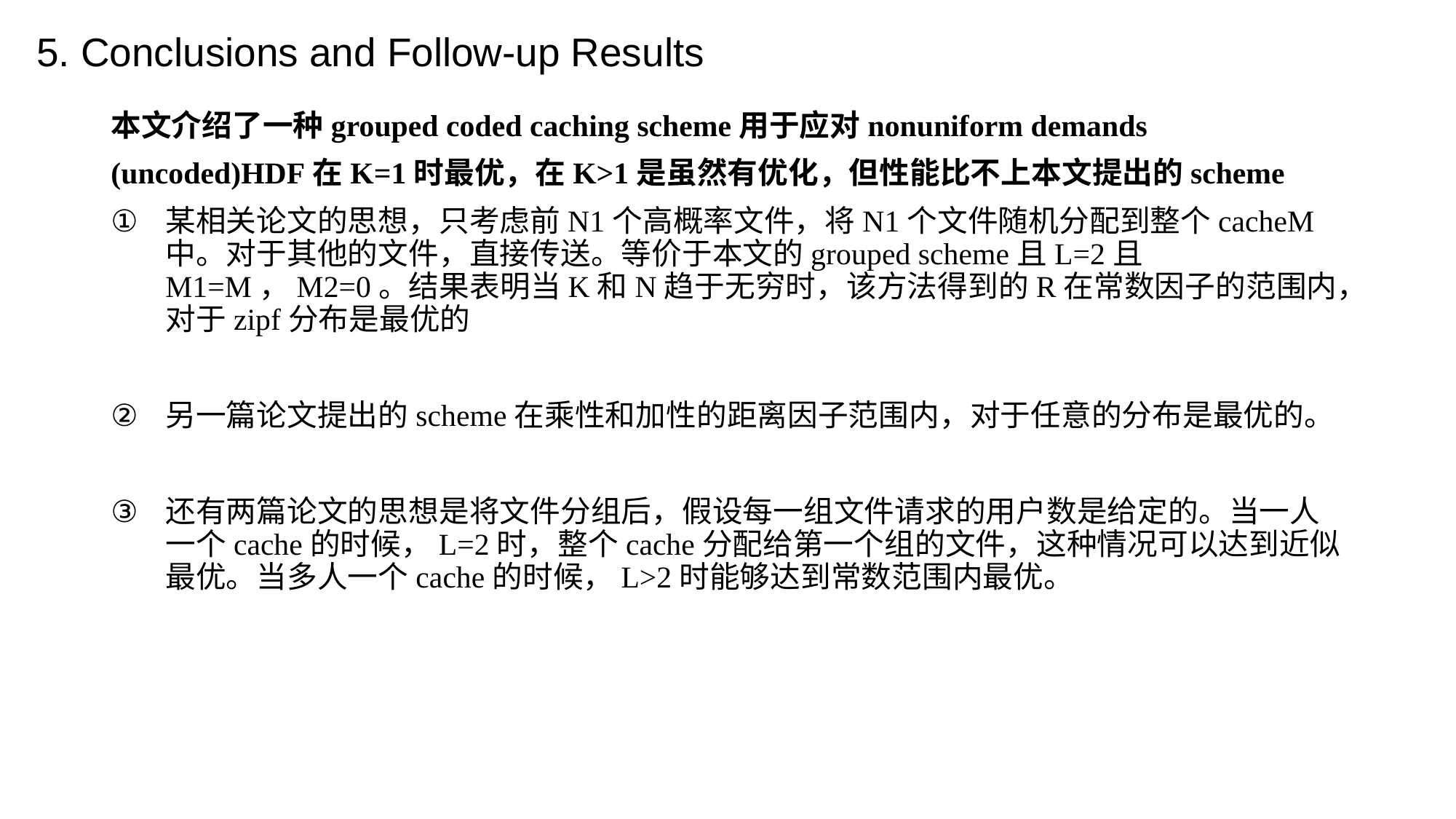

# 5. Conclusions and Follow-up Results
本文介绍了一种grouped coded caching scheme用于应对nonuniform demands
(uncoded)HDF在K=1时最优，在K>1是虽然有优化，但性能比不上本文提出的scheme
某相关论文的思想，只考虑前N1个高概率文件，将N1个文件随机分配到整个cacheM中。对于其他的文件，直接传送。等价于本文的grouped scheme且L=2且M1=M，M2=0。结果表明当K和N趋于无穷时，该方法得到的R在常数因子的范围内，对于zipf分布是最优的

另一篇论文提出的scheme在乘性和加性的距离因子范围内，对于任意的分布是最优的。

还有两篇论文的思想是将文件分组后，假设每一组文件请求的用户数是给定的。当一人一个cache的时候，L=2时，整个cache分配给第一个组的文件，这种情况可以达到近似最优。当多人一个cache的时候，L>2时能够达到常数范围内最优。